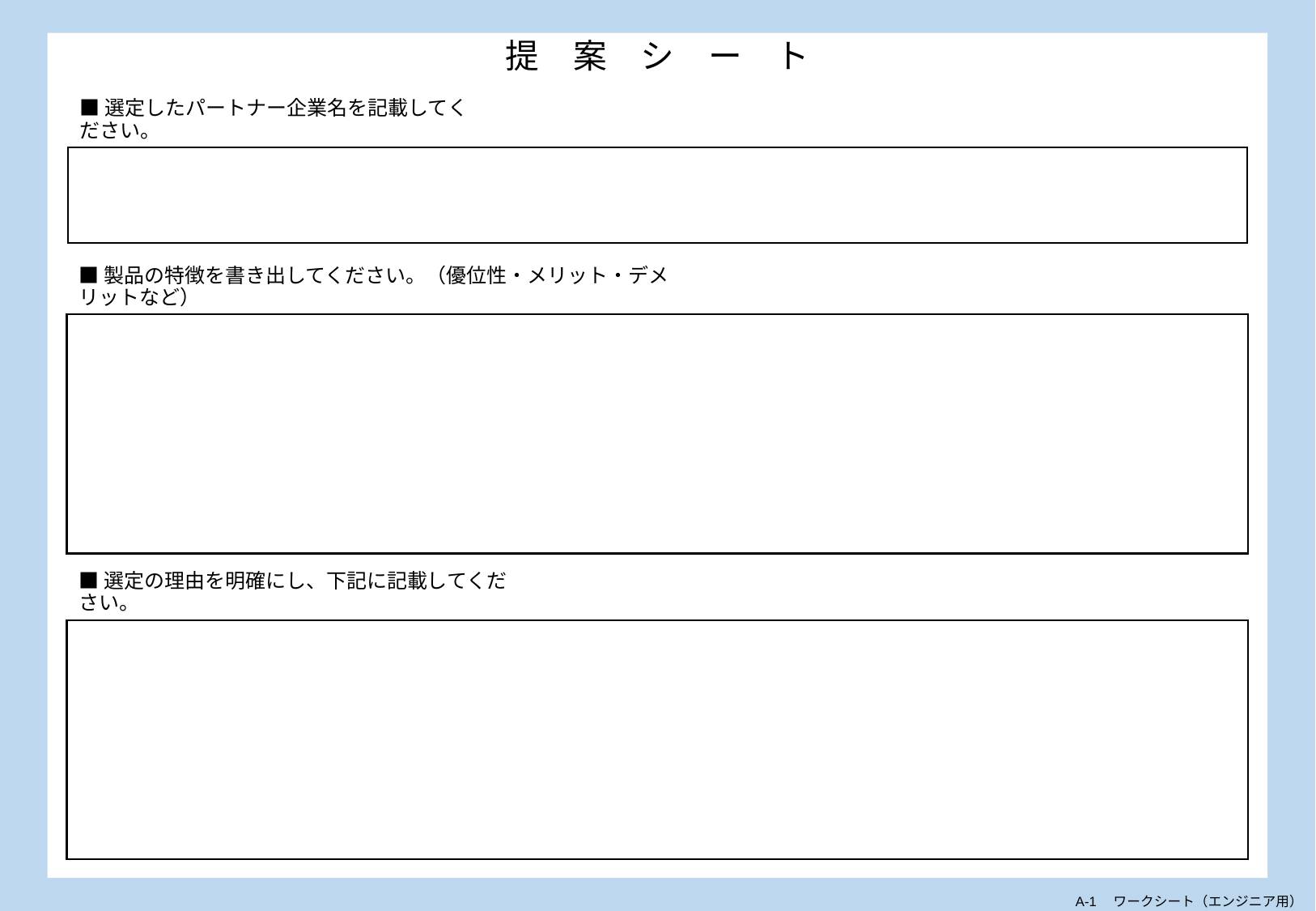

# 提　案　シ　ー　ト
■選定したパートナー企業名を記載してください。

■製品の特徴を書き出してください。（優位性・メリット・デメリットなど）

■選定の理由を明確にし、下記に記載してください。